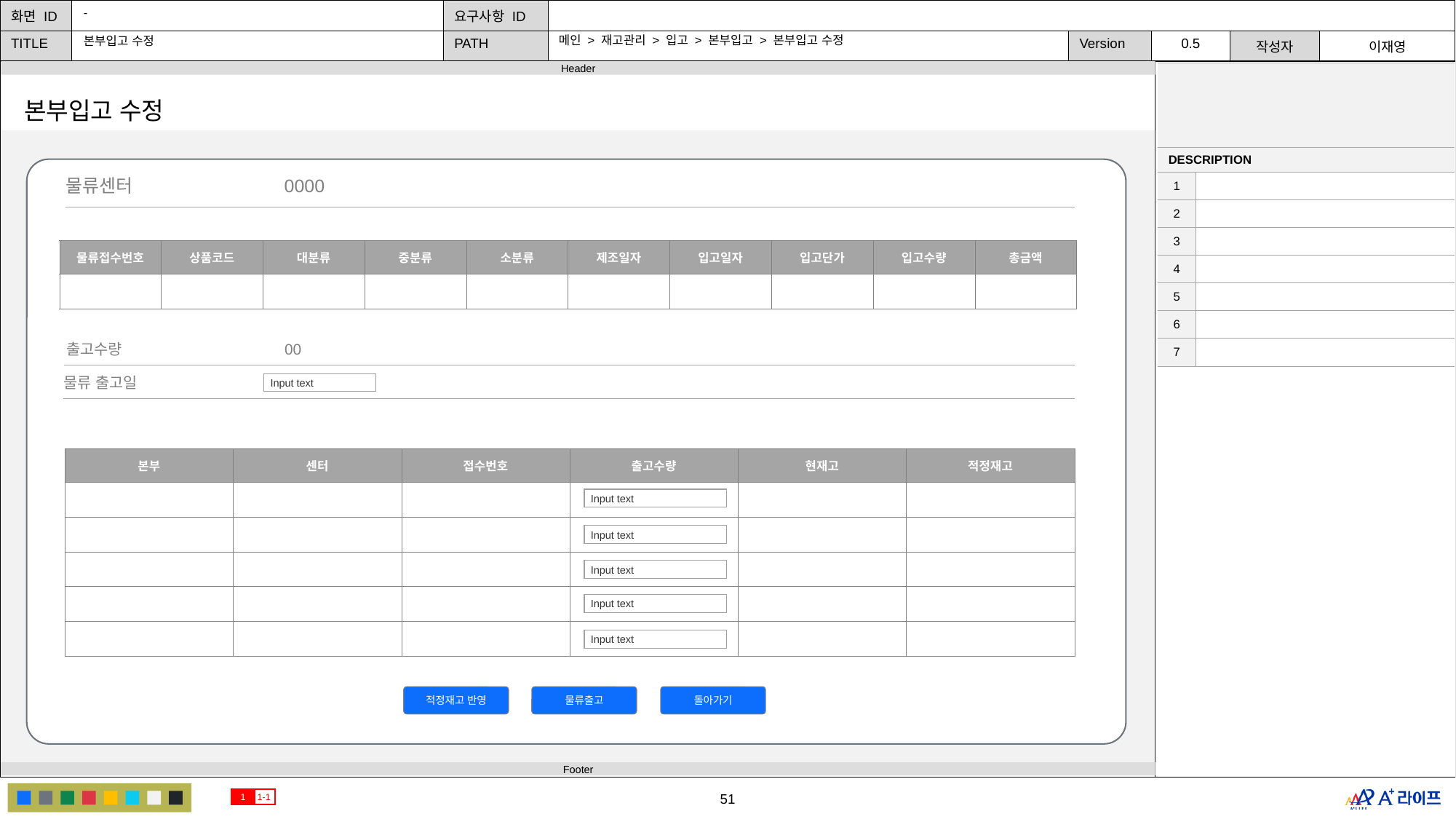

-

메인 > 재고관리 > 입고 > 본부입고 > 본부입고 수정
본부입고 수정
|  |  |
| --- | --- |
| DESCRIPTION |  |
| 1 |  |
| 2 |  |
| 3 |  |
| 4 |  |
| 5 |  |
| 6 |  |
| 7 |  |
본부입고 수정

물류센터 		0000
| 물류접수번호 | 상품코드 | 대분류 | 중분류 | 소분류 | 제조일자 | 입고일자 | 입고단가 | 입고수량 | 총금액 |
| --- | --- | --- | --- | --- | --- | --- | --- | --- | --- |
|  |  |  |  |  |  |  |  |  |  |
출고수량 		00
물류 출고일
Input text
| 본부 | 센터 | 접수번호 | 출고수량 | 현재고 | 적정재고 |
| --- | --- | --- | --- | --- | --- |
|  |  |  |  |  |  |
|  |  |  |  |  |  |
|  |  |  |  |  |  |
|  |  |  |  |  |  |
|  |  |  |  |  |  |
Input text
Input text
Input text
Input text
Input text
적정재고 반영
물류출고
돌아가기
1
1-1